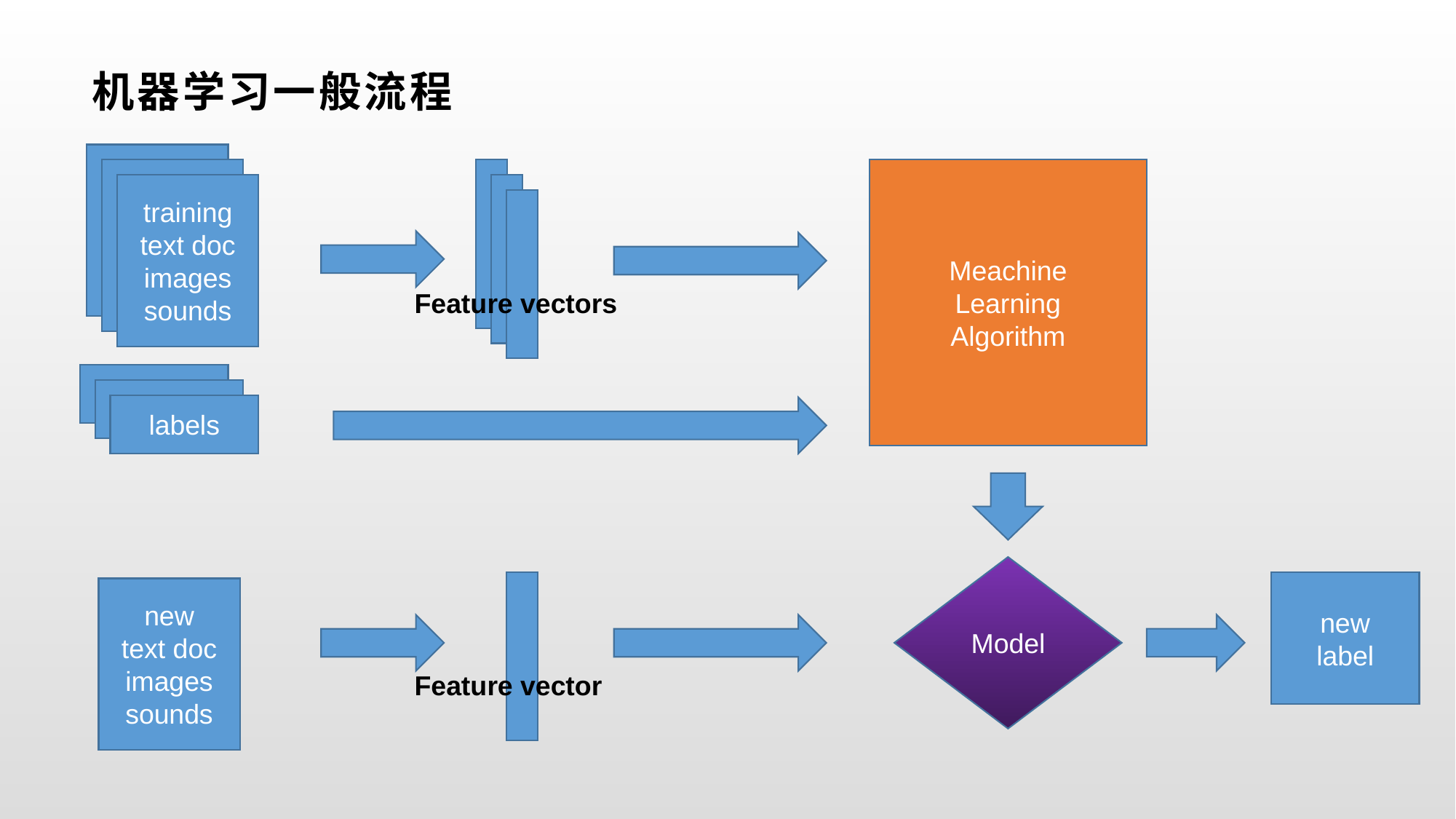

# 机器学习一般流程

Meachine
Learning
Algorithm
training
text doc
images
sounds

Feature vectors

labels

Model

new
label
new
text doc
images
sounds

Feature vector